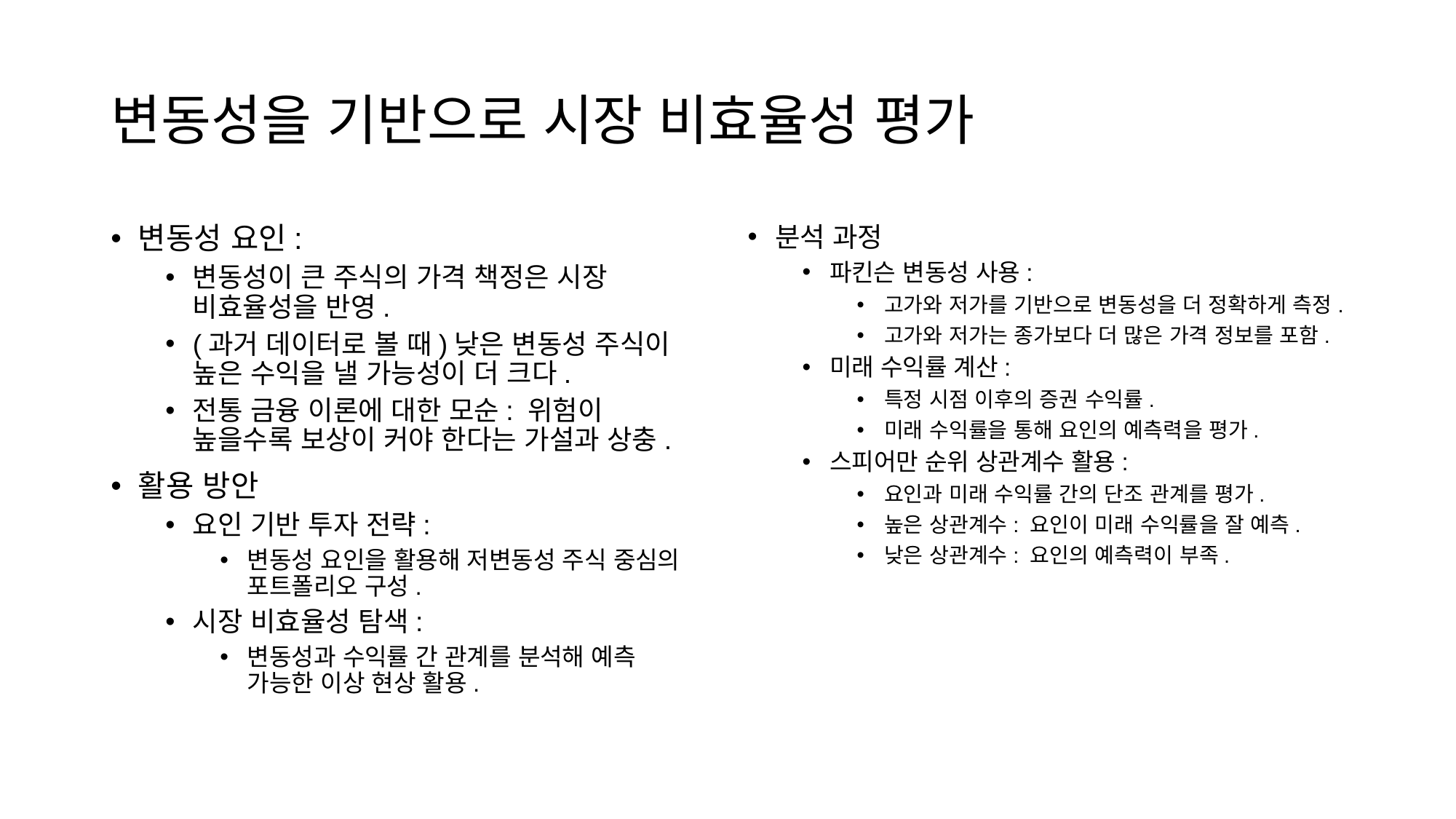

# 변동성을 기반으로 시장 비효율성 평가
변동성 요인:
변동성이 큰 주식의 가격 책정은 시장 비효율성을 반영.
(과거 데이터로 볼 때)낮은 변동성 주식이 높은 수익을 낼 가능성이 더 크다.
전통 금융 이론에 대한 모순: 위험이 높을수록 보상이 커야 한다는 가설과 상충.
활용 방안
요인 기반 투자 전략:
변동성 요인을 활용해 저변동성 주식 중심의 포트폴리오 구성.
시장 비효율성 탐색:
변동성과 수익률 간 관계를 분석해 예측 가능한 이상 현상 활용.
분석 과정
파킨슨 변동성 사용:
고가와 저가를 기반으로 변동성을 더 정확하게 측정.
고가와 저가는 종가보다 더 많은 가격 정보를 포함.
미래 수익률 계산:
특정 시점 이후의 증권 수익률.
미래 수익률을 통해 요인의 예측력을 평가.
스피어만 순위 상관계수 활용:
요인과 미래 수익률 간의 단조 관계를 평가.
높은 상관계수: 요인이 미래 수익률을 잘 예측.
낮은 상관계수: 요인의 예측력이 부족.